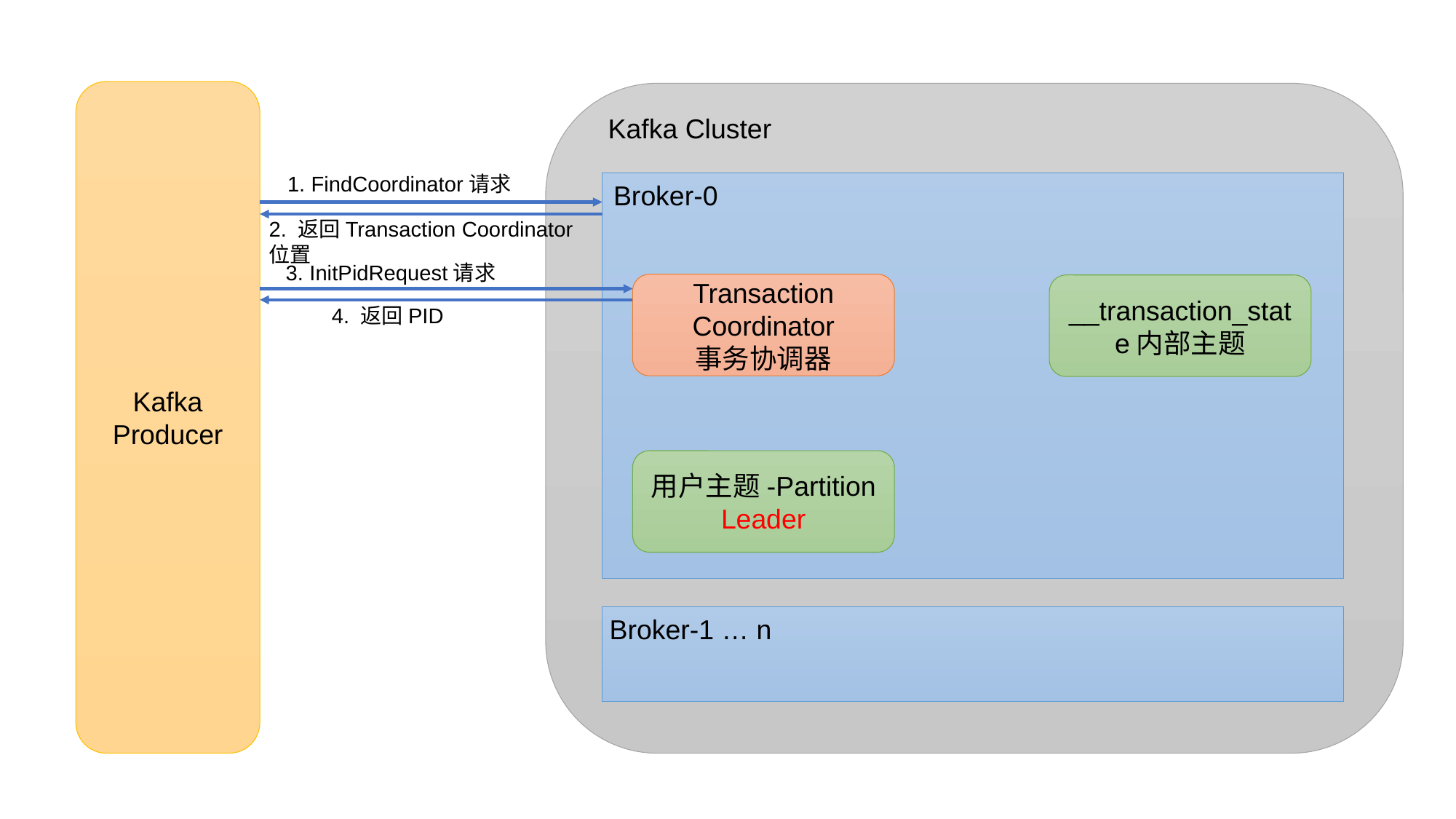

Kafka Producer

Kafka Cluster
1. FindCoordinator请求

Broker-0
2. 返回Transaction Coordinator位置

3. InitPidRequest请求
Transaction Coordinator
事务协调器
__transaction_state内部主题
4. 返回PID
用户主题-Partition
Leader

Broker-1 … n